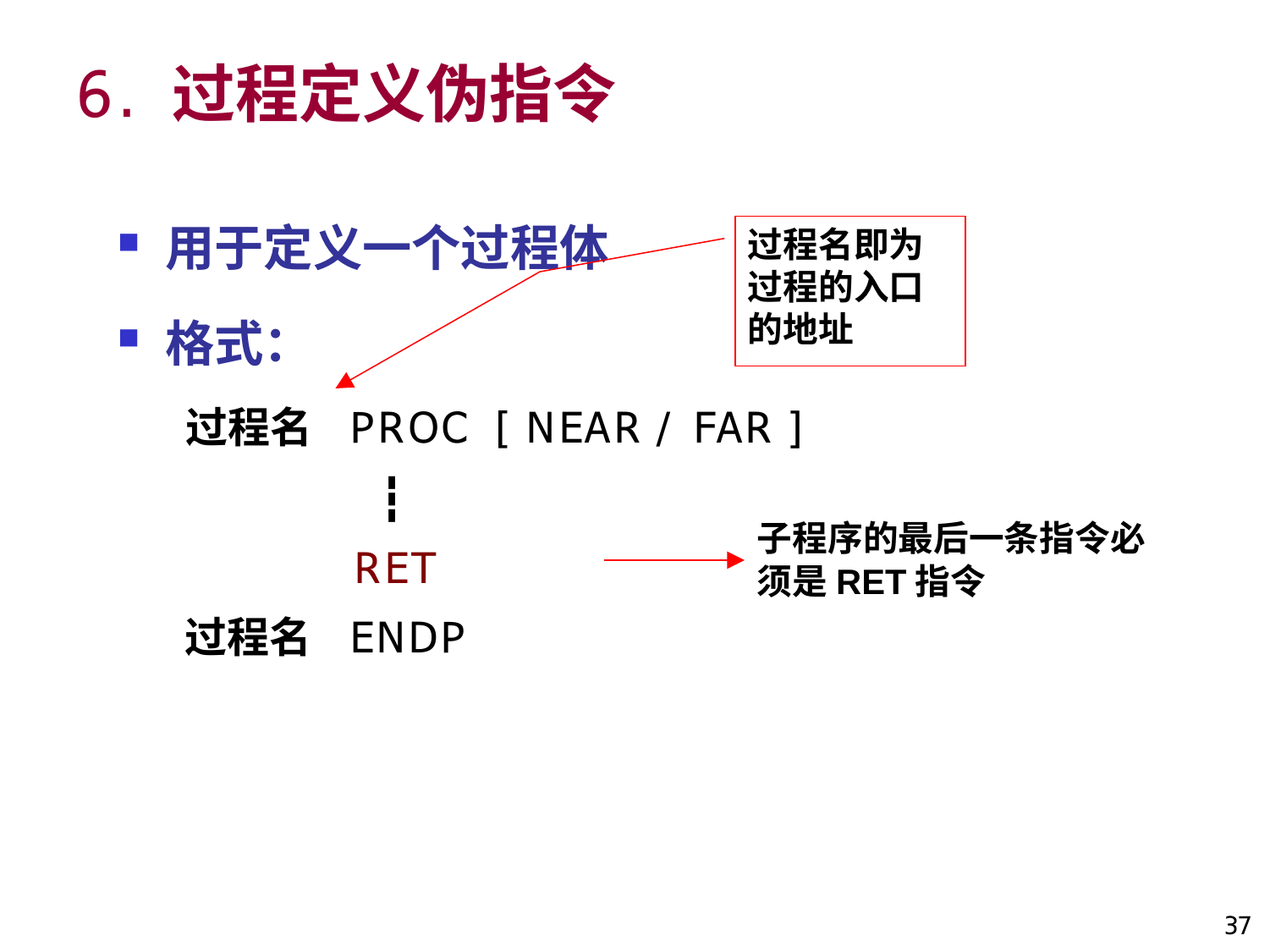

# 6. 过程定义伪指令
用于定义一个过程体
格式：
     过程名   PROC  [ NEAR / FAR ]
                     ┇
                   RET
      过程名   ENDP
过程名即为过程的入口的地址
子程序的最后一条指令必须是RET指令
37